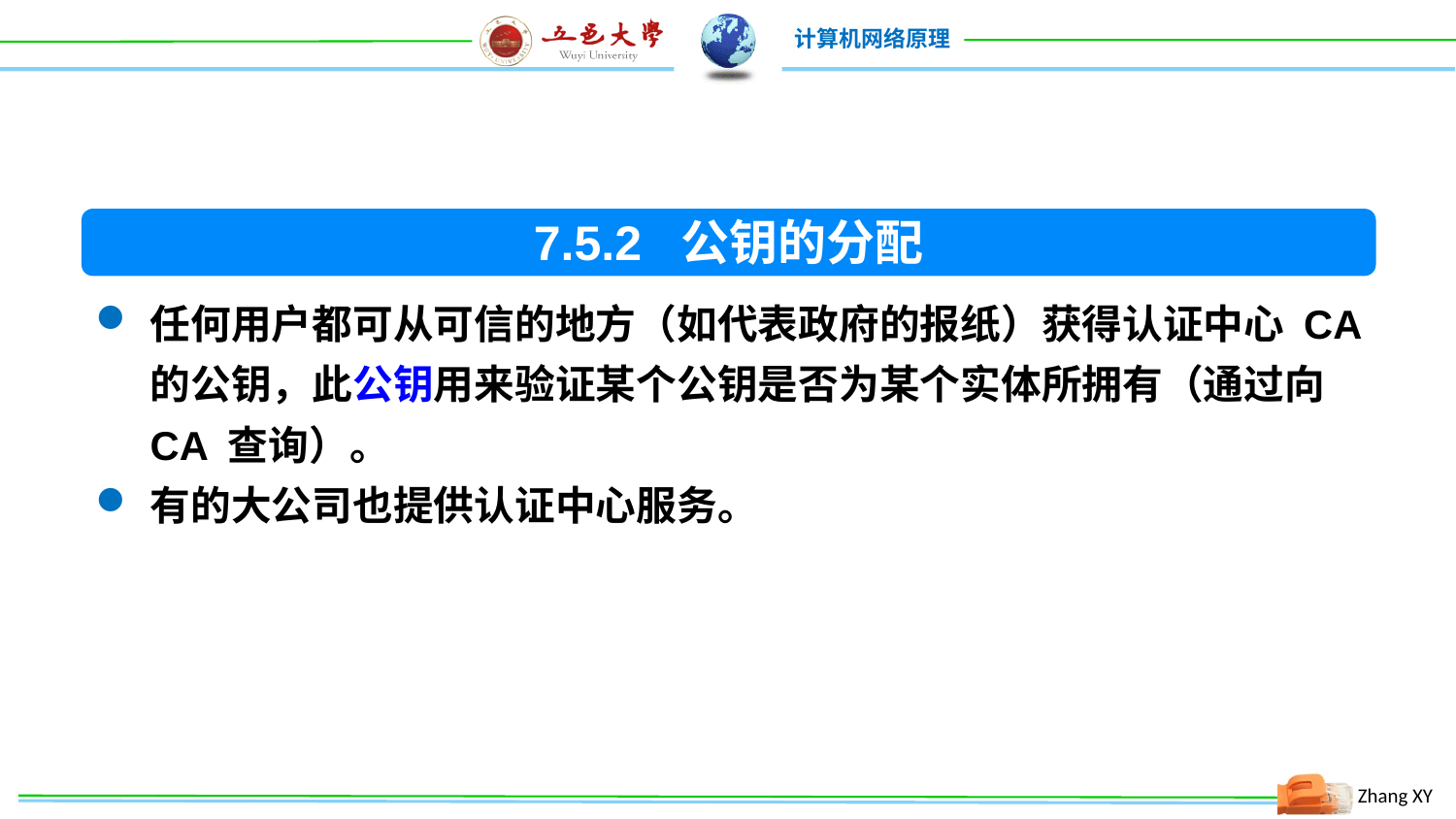

7.5.2  公钥的分配

任何用户都可从可信的地方（如代表政府的报纸）获得认证中心 CA 的公钥，此公钥用来验证某个公钥是否为某个实体所拥有（通过向 CA 查询）。
有的大公司也提供认证中心服务。